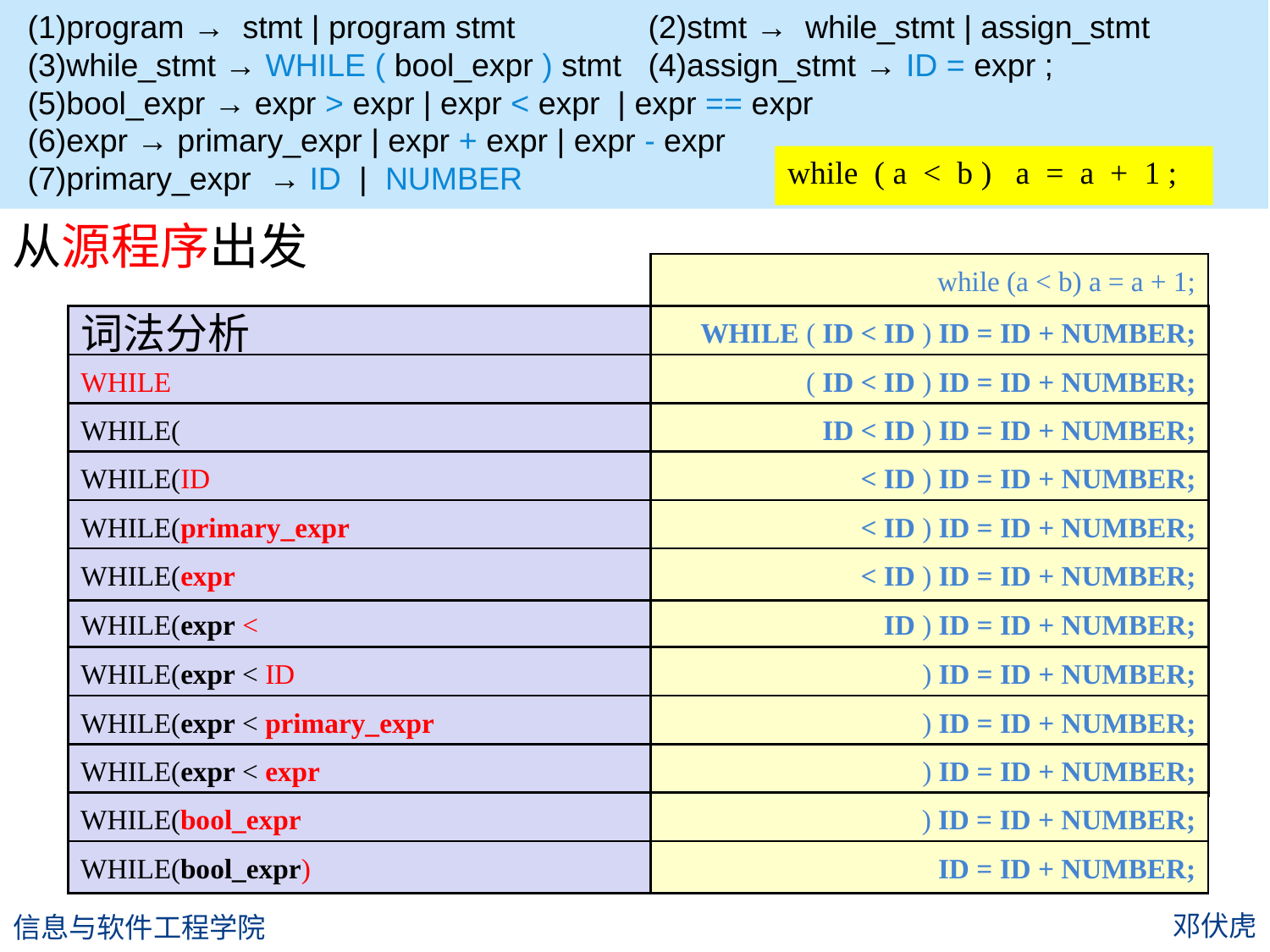

(1)program →  stmt | program stmt               (2)stmt →  while_stmt | assign_stmt
(3)while_stmt → WHILE ( bool_expr ) stmt   (4)assign_stmt → ID = expr ;
(5)bool_expr → expr > expr | expr < expr  | expr == expr
(6)expr → primary_expr | expr + expr | expr - expr
(7)primary_expr  → ID  |  NUMBER
while  ( a  <  b )   a  =  a  +  1 ;

从源程序出发
while (a < b) a = a + 1;
词法分析
WHILE ( ID < ID ) ID = ID + NUMBER;
WHILE
( ID < ID ) ID = ID + NUMBER;
WHILE(
ID < ID ) ID = ID + NUMBER;
WHILE(ID
< ID ) ID = ID + NUMBER;
WHILE(primary_expr
< ID ) ID = ID + NUMBER;
WHILE(expr
< ID ) ID = ID + NUMBER;
WHILE(expr <
ID ) ID = ID + NUMBER;
WHILE(expr < ID
 ) ID = ID + NUMBER;
WHILE(expr < primary_expr
 ) ID = ID + NUMBER;
WHILE(expr < expr
 ) ID = ID + NUMBER;
WHILE(bool_expr
 ) ID = ID + NUMBER;
WHILE(bool_expr)
 ID = ID + NUMBER;
21
邓伏虎
信息与软件工程学院